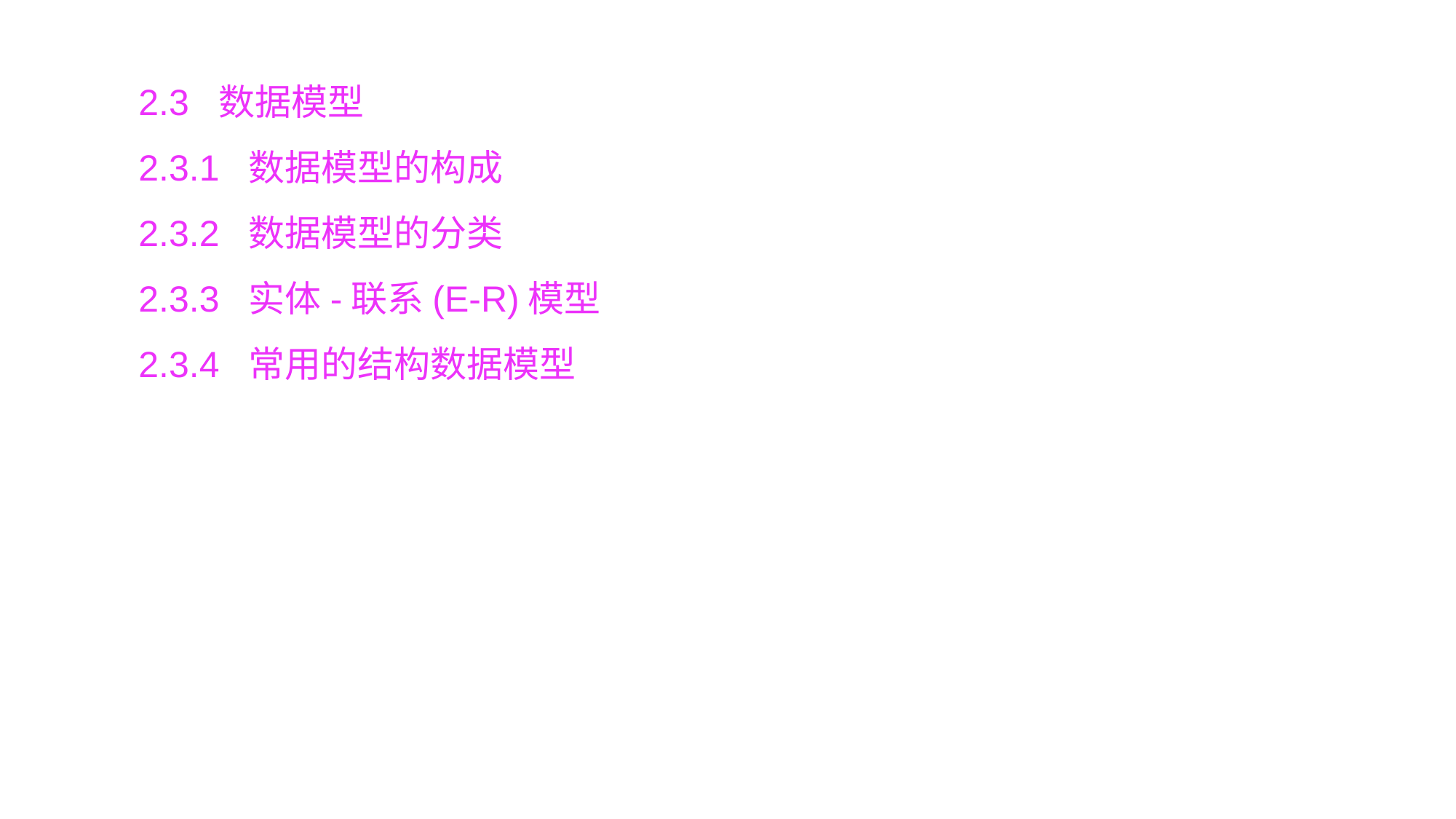

2.3  数据模型
2.3.1  数据模型的构成
2.3.2  数据模型的分类
2.3.3  实体-联系(E-R)模型
2.3.4  常用的结构数据模型